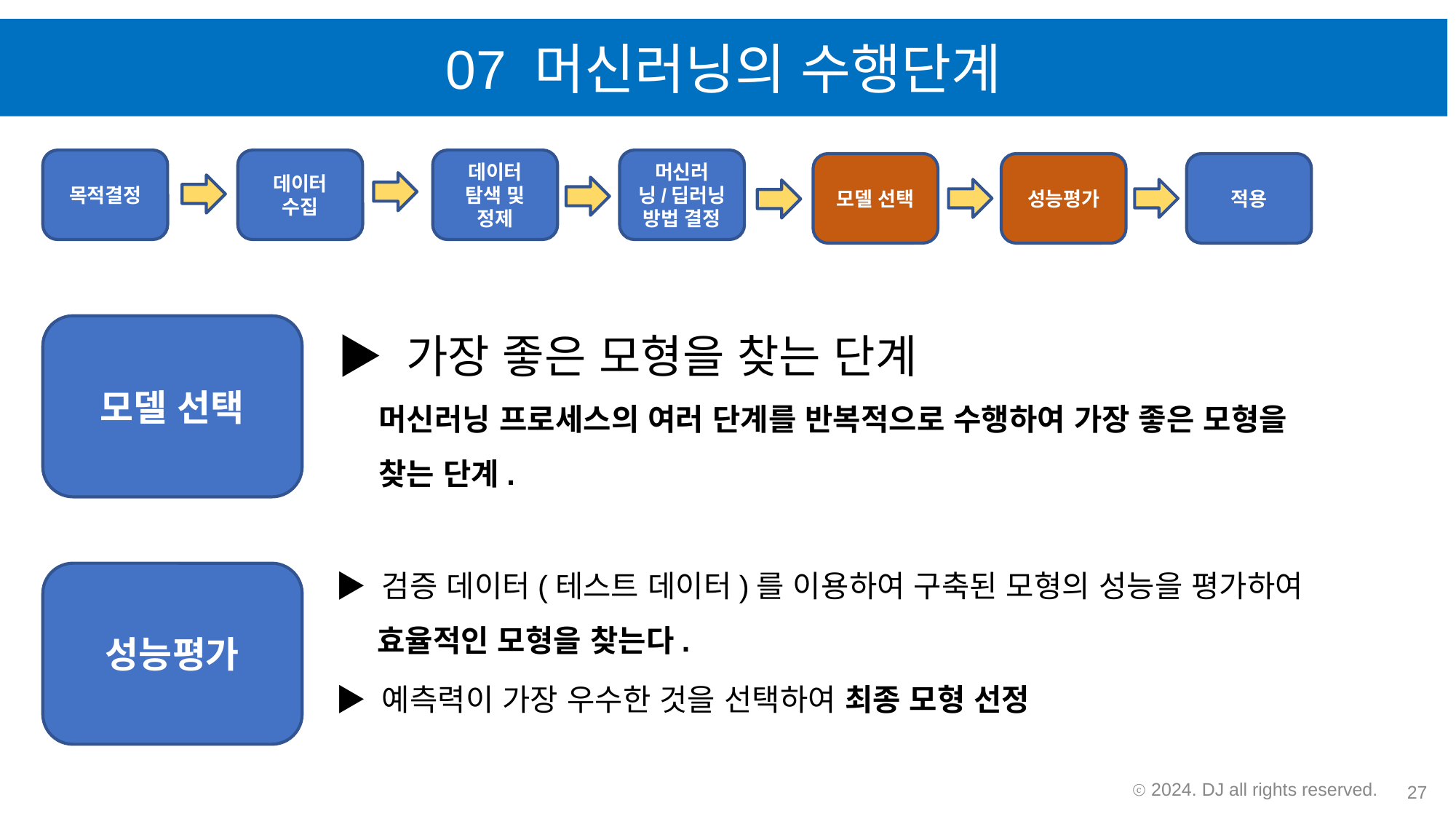

07 머신러닝의 수행단계
목적결정
데이터
수집
데이터 탐색 및 정제
머신러닝/딥러닝
방법 결정
모델 선택
성능평가
적용

▶ 가장 좋은 모형을 찾는 단계
    머신러닝 프로세스의 여러 단계를 반복적으로 수행하여 가장 좋은 모형을
    찾는 단계.
모델 선택
▶ 검증 데이터(테스트 데이터)를 이용하여 구축된 모형의 성능을 평가하여
    효율적인 모형을 찾는다.
성능평가
▶ 예측력이 가장 우수한 것을 선택하여 최종 모형 선정
ⓒ 2024. DJ all rights reserved.
27